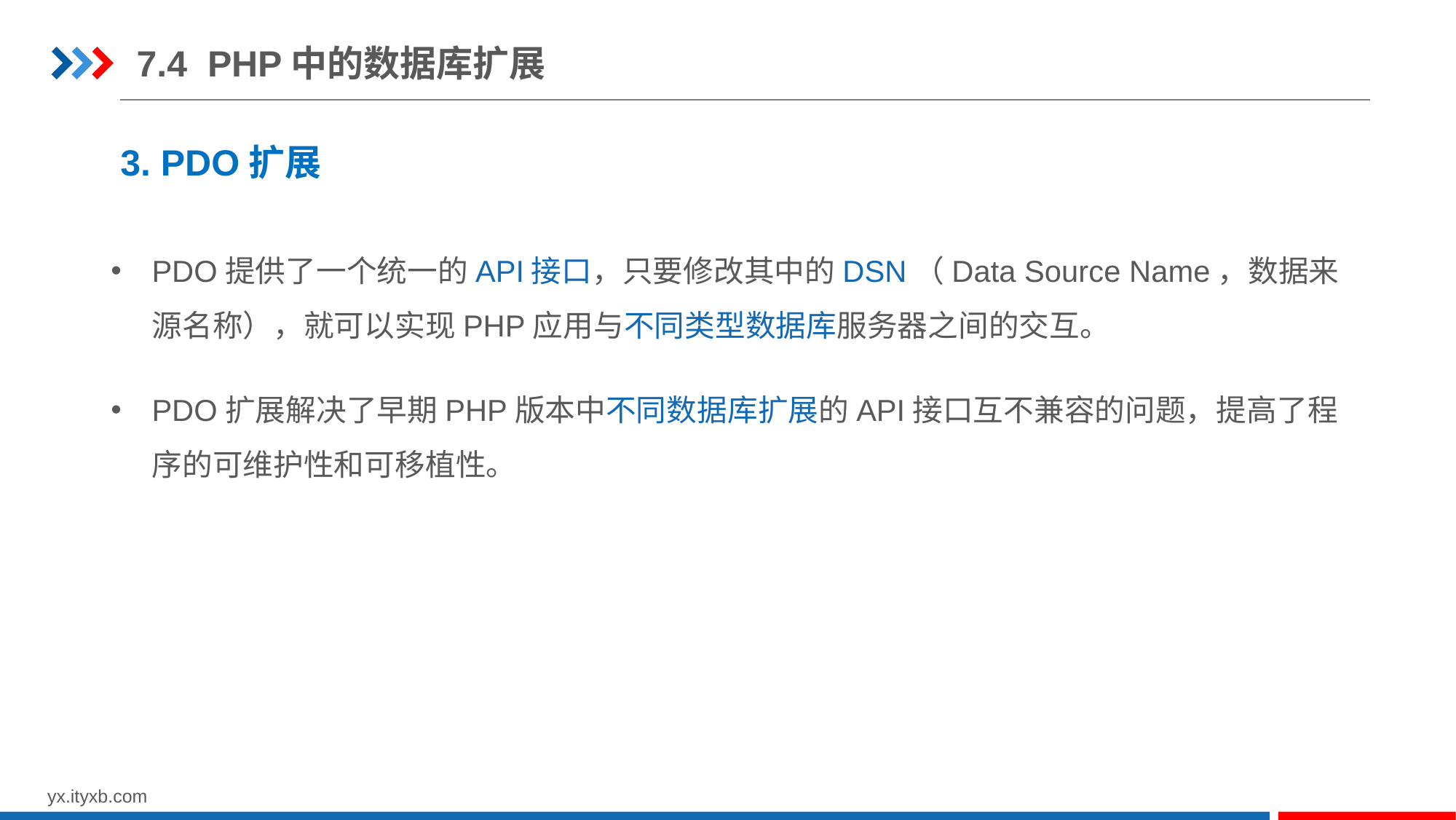

7.4  PHP中的数据库扩展
3. PDO扩展
PDO提供了一个统一的API接口，只要修改其中的DSN（Data Source Name，数据来源名称），就可以实现PHP应用与不同类型数据库服务器之间的交互。

PDO扩展解决了早期PHP版本中不同数据库扩展的API接口互不兼容的问题，提高了程序的可维护性和可移植性。